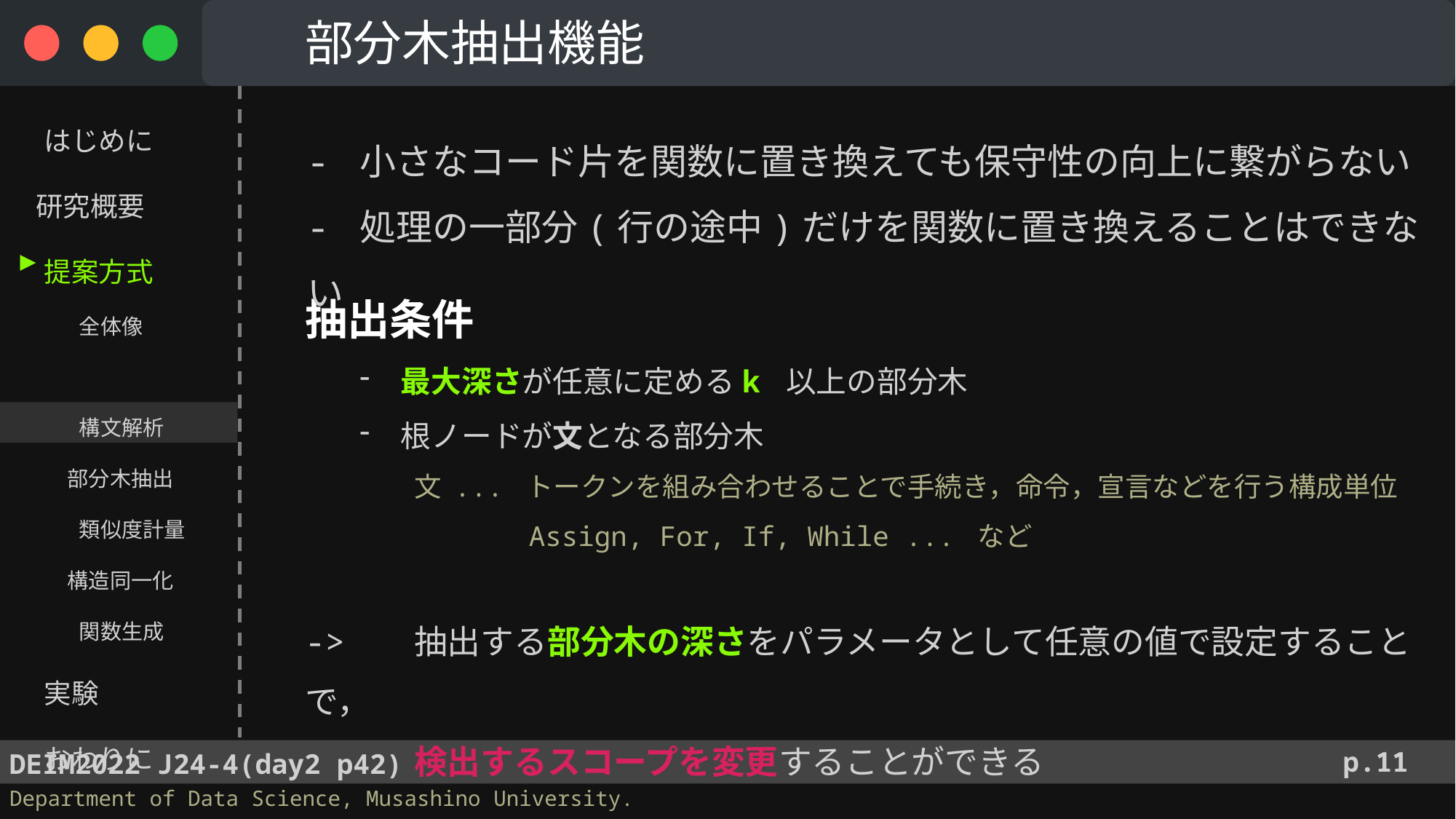

部分木抽出機能
　 はじめに
   研究概要
　 提案方式
　　　 全体像
　　　 構文解析
　　   部分木抽出
　　　 類似度計量
　　   構造同一化
　　　 関数生成
　 実験
　 おわりに

- 小さなコード片を関数に置き換えても保守性の向上に繋がらない
- 処理の一部分(行の途中)だけを関数に置き換えることはできない

▶︎
抽出条件
最大深さが任意に定めるk 以上の部分木
根ノードが文となる部分木
文 ... トークンを組み合わせることで手続き，命令，宣言などを行う構成単位
       Assign, For, If, While ... など

->	抽出する部分木の深さをパラメータとして任意の値で設定することで，
   	検出するスコープを変更することができる

p.11